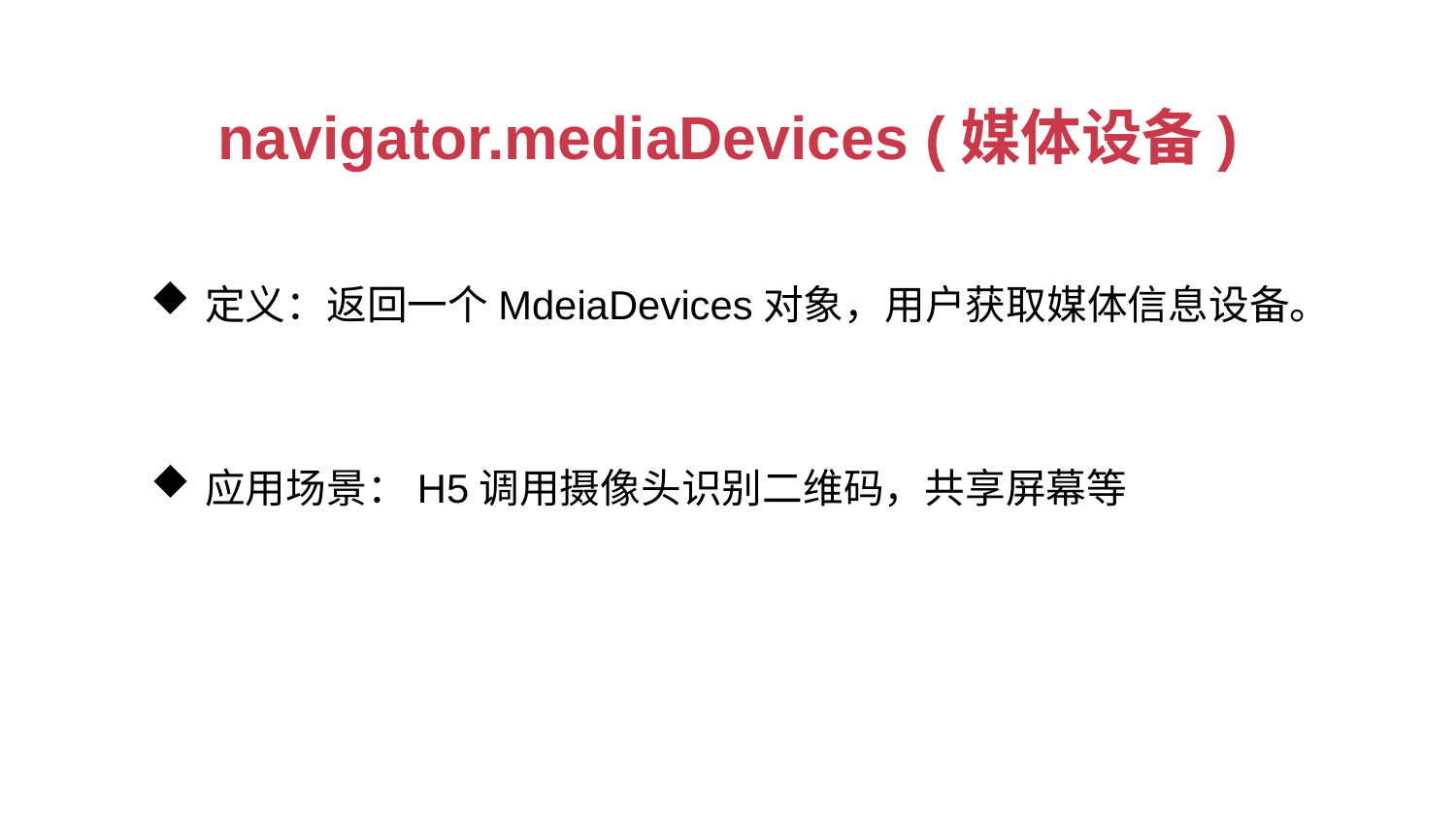

navigator.mediaDevices (媒体设备)
定义：返回一个MdeiaDevices对象，用户获取媒体信息设备。
应用场景：H5调用摄像头识别二维码，共享屏幕等